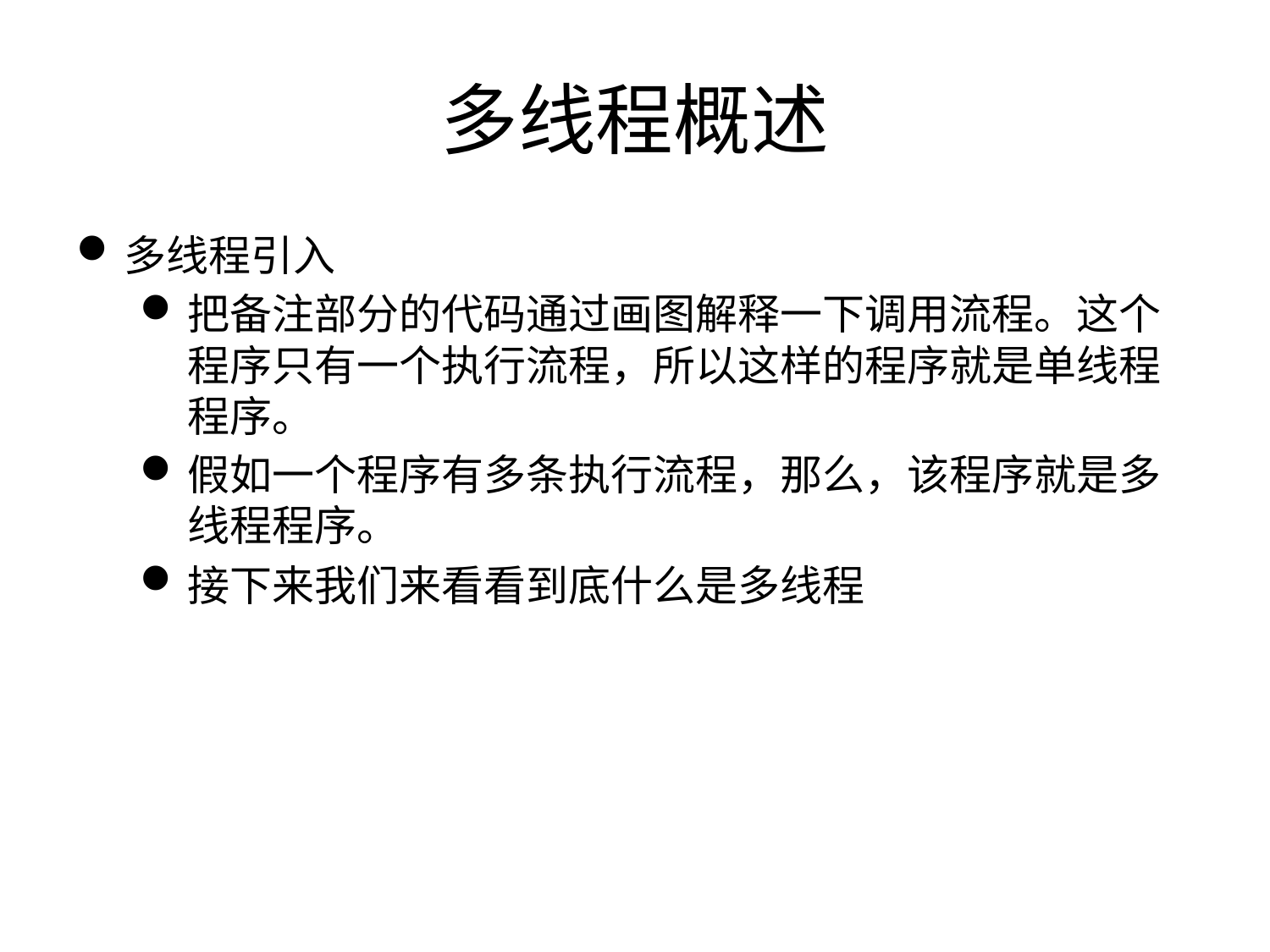

# 多线程概述
多线程引入
把备注部分的代码通过画图解释一下调用流程。这个程序只有一个执行流程，所以这样的程序就是单线程程序。
假如一个程序有多条执行流程，那么，该程序就是多线程程序。
接下来我们来看看到底什么是多线程